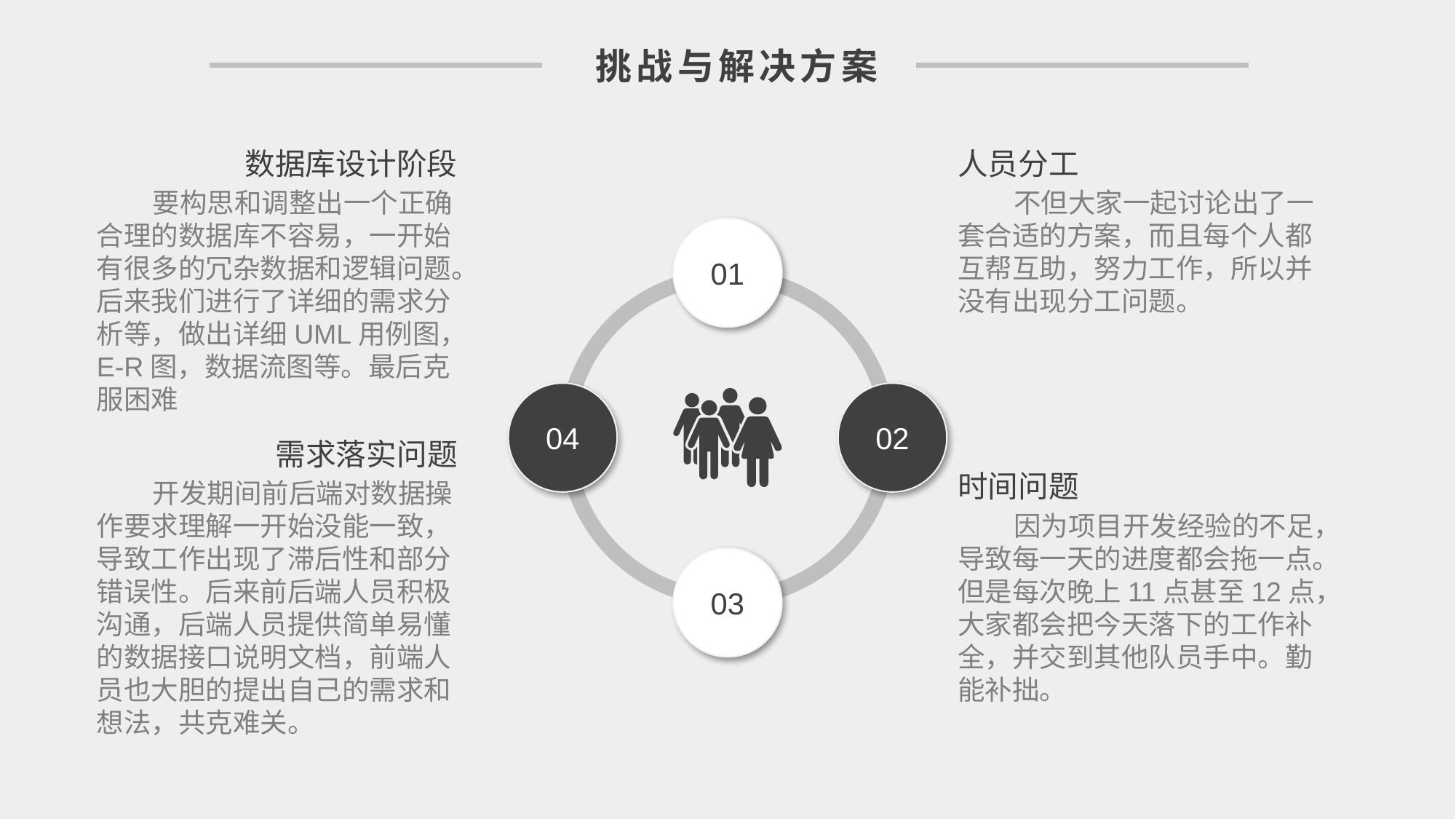

挑战与解决方案
数据库设计阶段
        要构思和调整出一个正确合理的数据库不容易，一开始有很多的冗杂数据和逻辑问题。后来我们进行了详细的需求分析等，做出详细UML用例图，E-R图，数据流图等。最后克服困难
人员分工
        不但大家一起讨论出了一套合适的方案，而且每个人都互帮互助，努力工作，所以并没有出现分工问题。
01

04
02

03
需求落实问题
        开发期间前后端对数据操作要求理解一开始没能一致，导致工作出现了滞后性和部分错误性。后来前后端人员积极沟通，后端人员提供简单易懂的数据接口说明文档，前端人员也大胆的提出自己的需求和想法，共克难关。
时间问题
        因为项目开发经验的不足，导致每一天的进度都会拖一点。但是每次晚上11点甚至12点，大家都会把今天落下的工作补全，并交到其他队员手中。勤能补拙。